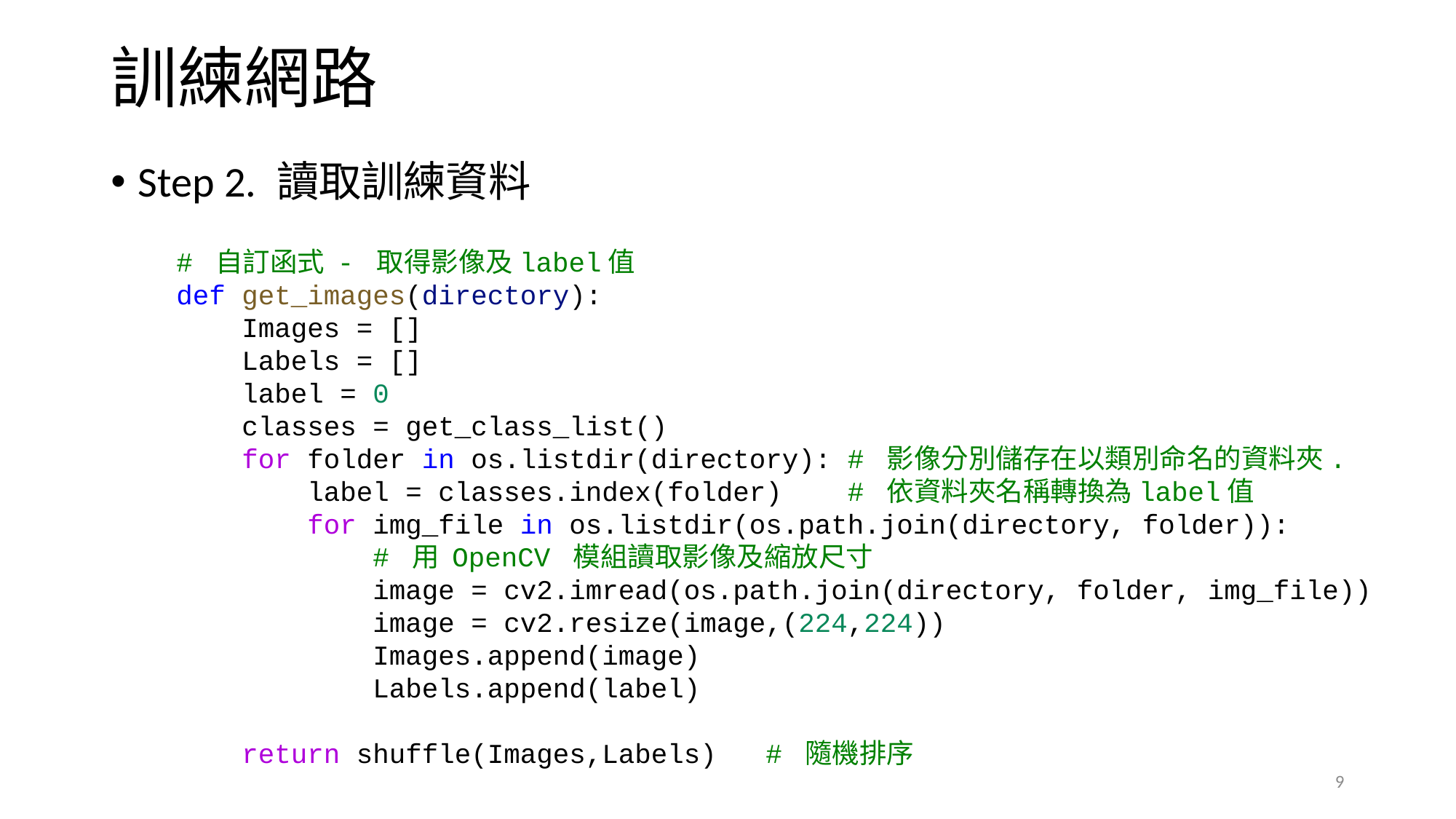

# 訓練網路
Step 2. 讀取訓練資料
# 自訂函式 - 取得影像及label值
def get_images(directory):
    Images = []
    Labels = []
    label = 0
    classes = get_class_list()
    for folder in os.listdir(directory): # 影像分別儲存在以類別命名的資料夾.
        label = classes.index(folder)    # 依資料夾名稱轉換為label值
        for img_file in os.listdir(os.path.join(directory, folder)):
            # 用 OpenCV 模組讀取影像及縮放尺寸
            image = cv2.imread(os.path.join(directory, folder, img_file))
            image = cv2.resize(image,(224,224))
            Images.append(image)
            Labels.append(label)

    return shuffle(Images,Labels)   # 隨機排序

9